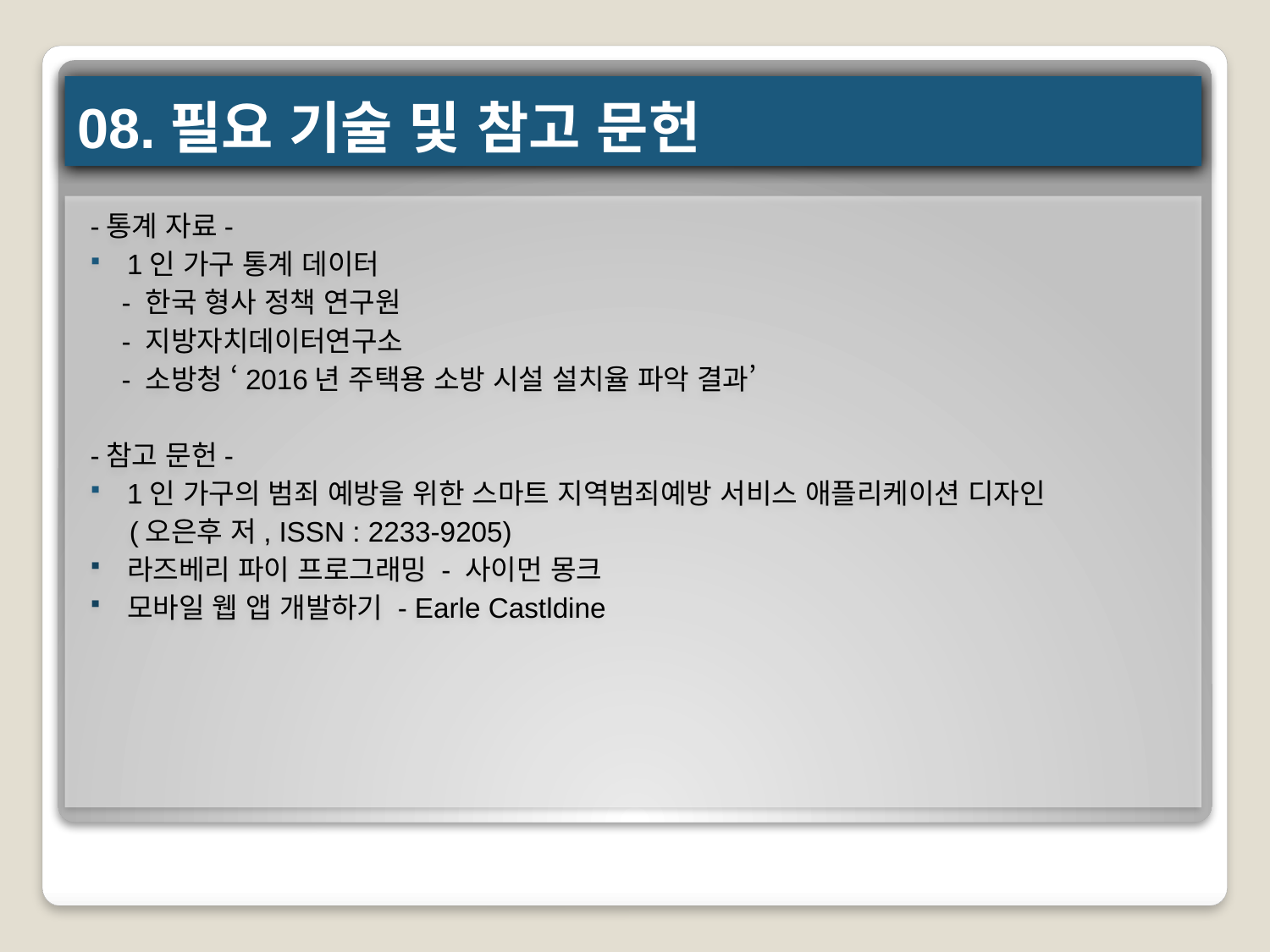

# 08.필요 기술 및 참고 문헌
-통계 자료-
1인 가구 통계 데이터
    - 한국 형사 정책 연구원
    - 지방자치데이터연구소
    - 소방청 ‘2016년 주택용 소방 시설 설치율 파악 결과’

-참고 문헌-
1인 가구의 범죄 예방을 위한 스마트 지역범죄예방 서비스 애플리케이션 디자인
     (오은후 저, ISSN : 2233-9205)
라즈베리 파이 프로그래밍 - 사이먼 몽크
모바일 웹 앱 개발하기 - Earle Castldine